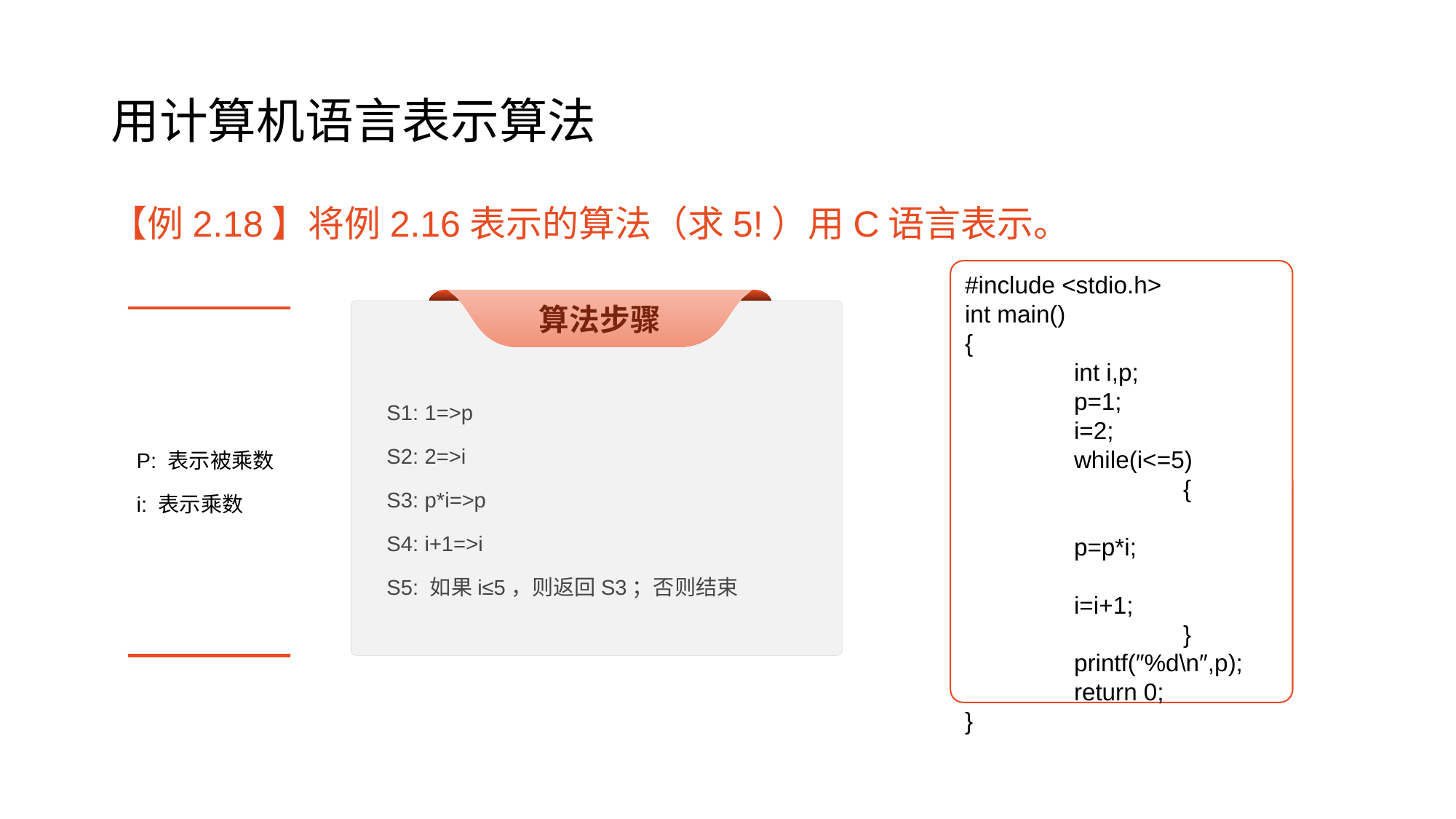

# 用计算机语言表示算法
【例2.18】将例2.16表示的算法（求5!）用C语言表示。
#include <stdio.h>
int main()
{
	int i,p;
	p=1;
	i=2;
	while(i<=5)
		{
			p=p*i;
			i=i+1;
		}
	printf(″%d\n″,p);
	return 0;
}

算法步骤
S1: 1=>p
S2: 2=>i
S3: p*i=>p
S4: i+1=>i
S5: 如果i≤5，则返回S3；否则结束
P: 表示被乘数
i: 表示乘数